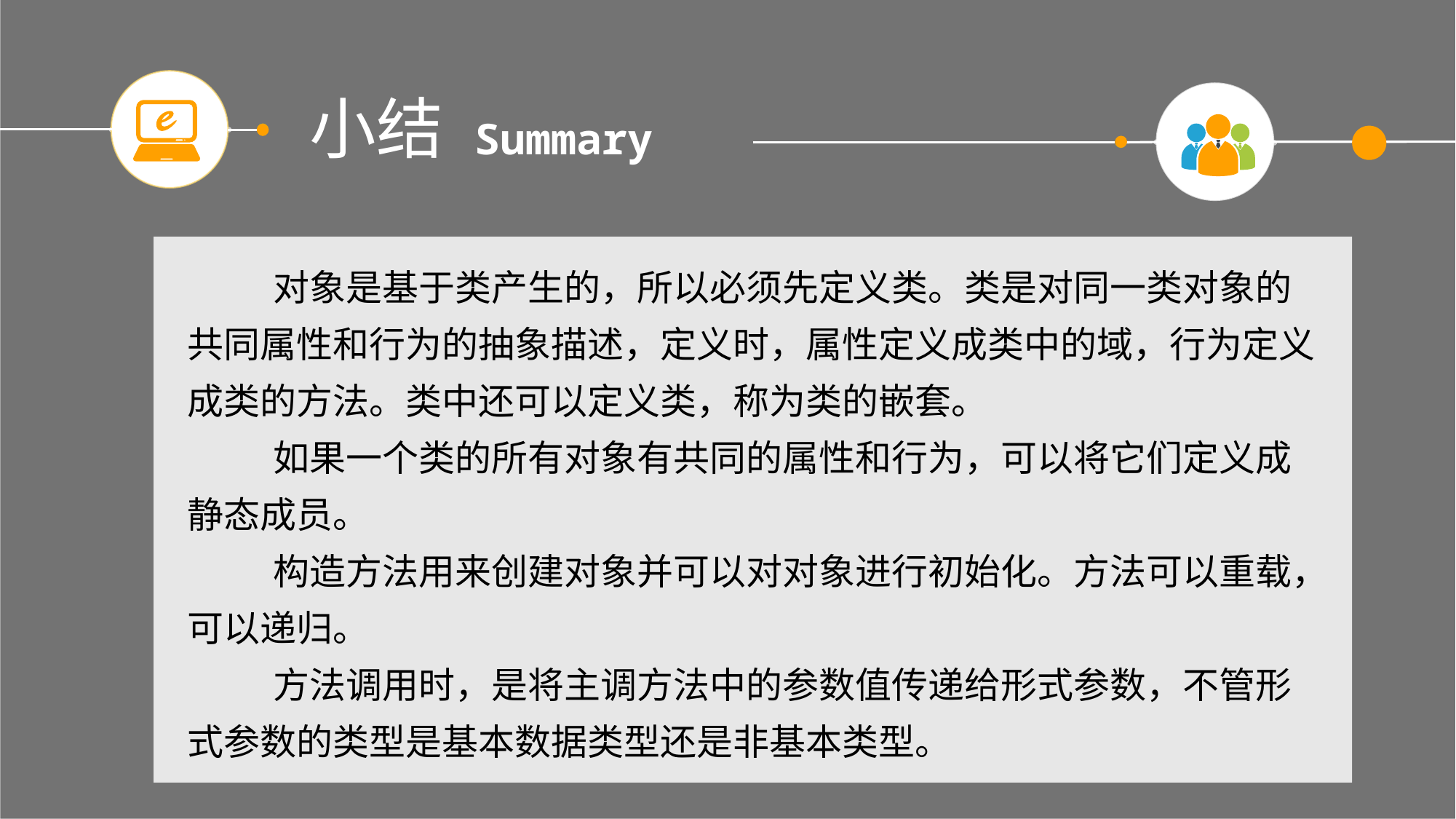

小结

Summary

对象是基于类产生的，所以必须先定义类。类是对同一类对象的共同属性和行为的抽象描述，定义时，属性定义成类中的域，行为定义成类的方法。类中还可以定义类，称为类的嵌套。
如果一个类的所有对象有共同的属性和行为，可以将它们定义成静态成员。
构造方法用来创建对象并可以对对象进行初始化。方法可以重载，可以递归。
方法调用时，是将主调方法中的参数值传递给形式参数，不管形式参数的类型是基本数据类型还是非基本类型。